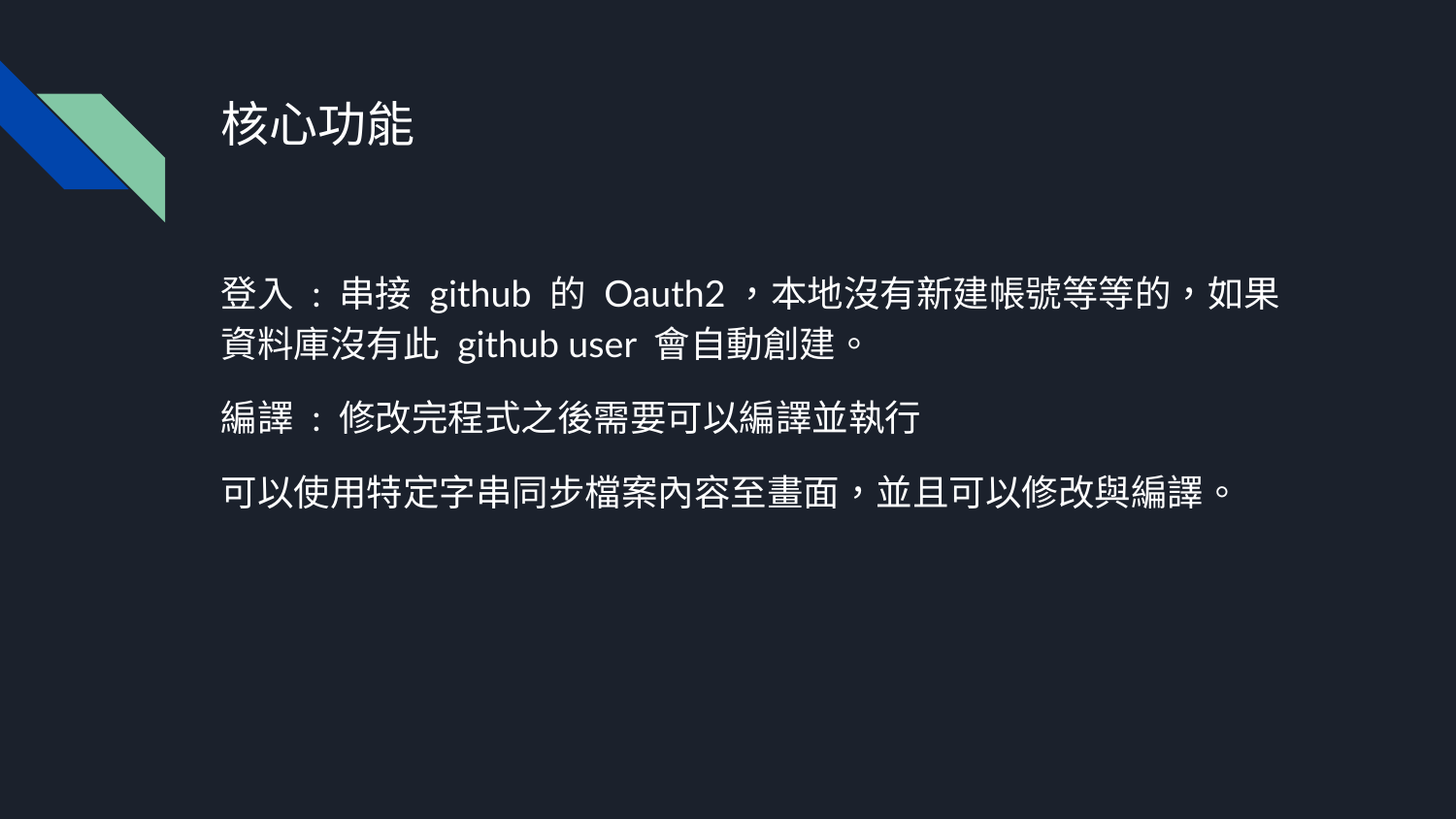

# 核心功能
登入 : 串接 github 的 Oauth2，本地沒有新建帳號等等的，如果資料庫沒有此 github user 會自動創建。
編譯 : 修改完程式之後需要可以編譯並執行
可以使用特定字串同步檔案內容至畫面，並且可以修改與編譯。